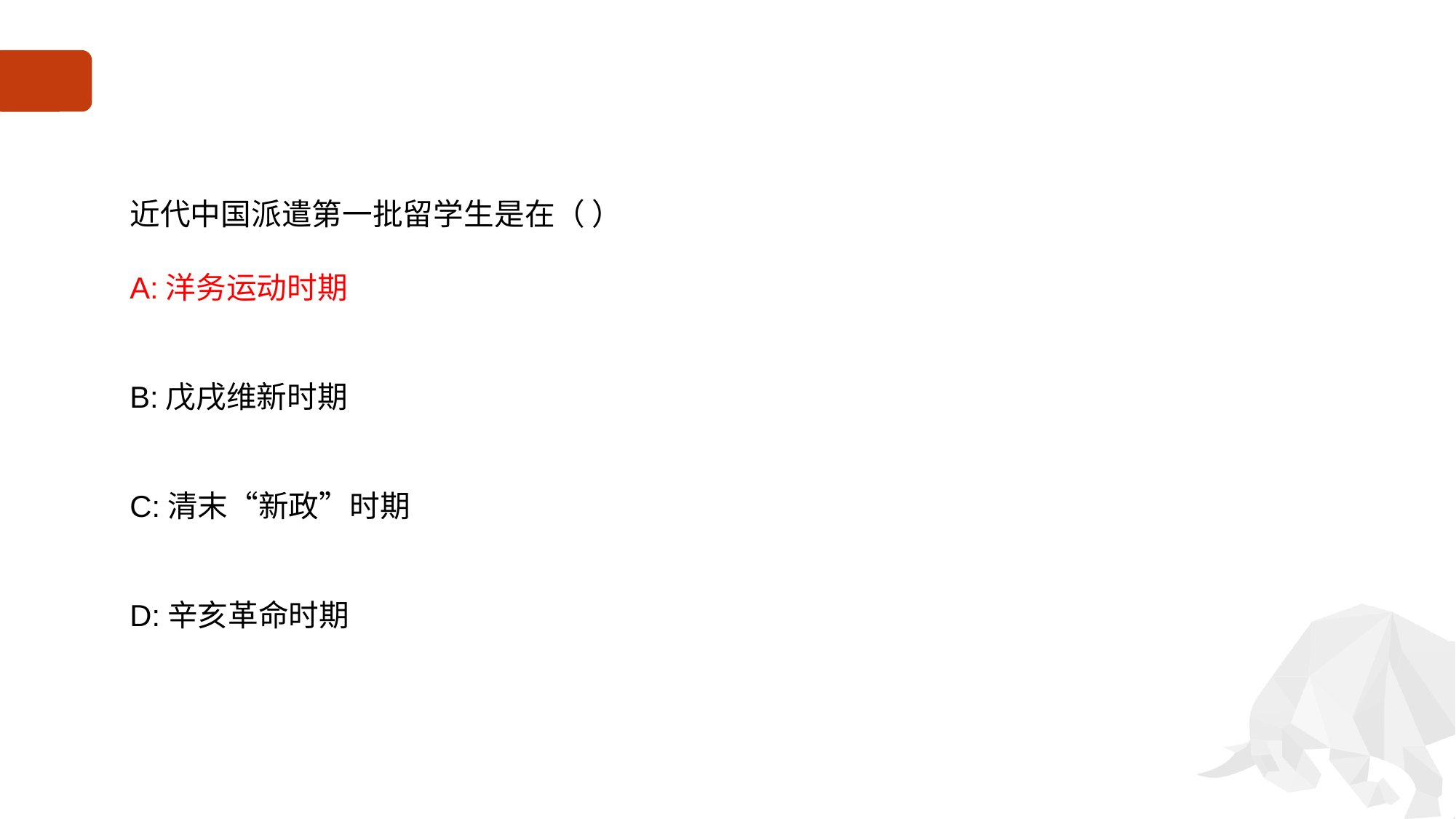

#
近代中国派遣第一批留学生是在（ ）

A:洋务运动时期

B:戊戌维新时期

C:清末“新政”时期

D:辛亥革命时期